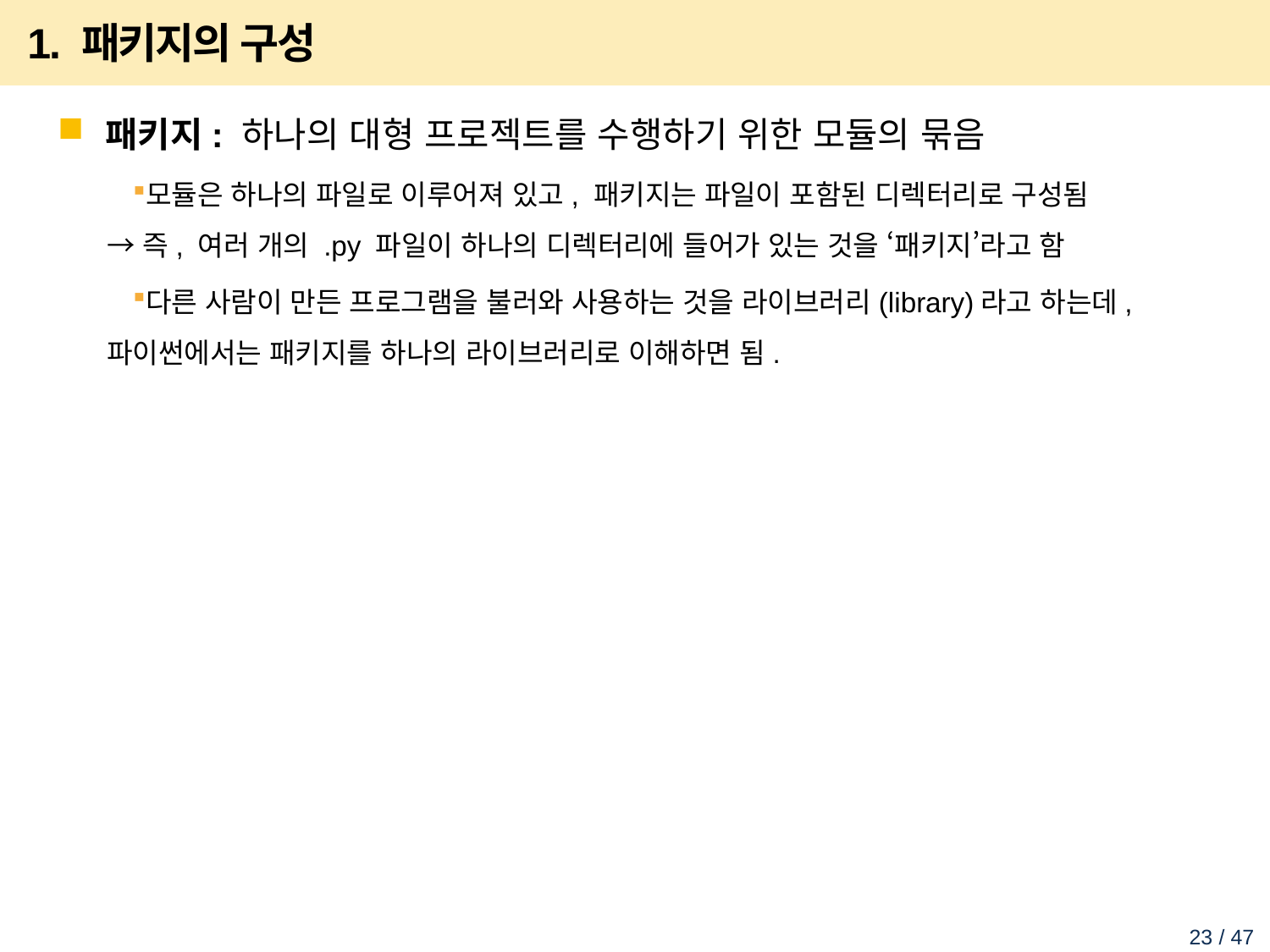

# 1. 패키지의 구성
패키지: 하나의 대형 프로젝트를 수행하기 위한 모듈의 묶음
모듈은 하나의 파일로 이루어져 있고, 패키지는 파일이 포함된 디렉터리로 구성됨
→ 즉, 여러 개의 .py 파일이 하나의 디렉터리에 들어가 있는 것을 ‘패키지’라고 함
다른 사람이 만든 프로그램을 불러와 사용하는 것을 라이브러리(library)라고 하는데, 파이썬에서는 패키지를 하나의 라이브러리로 이해하면 됨.